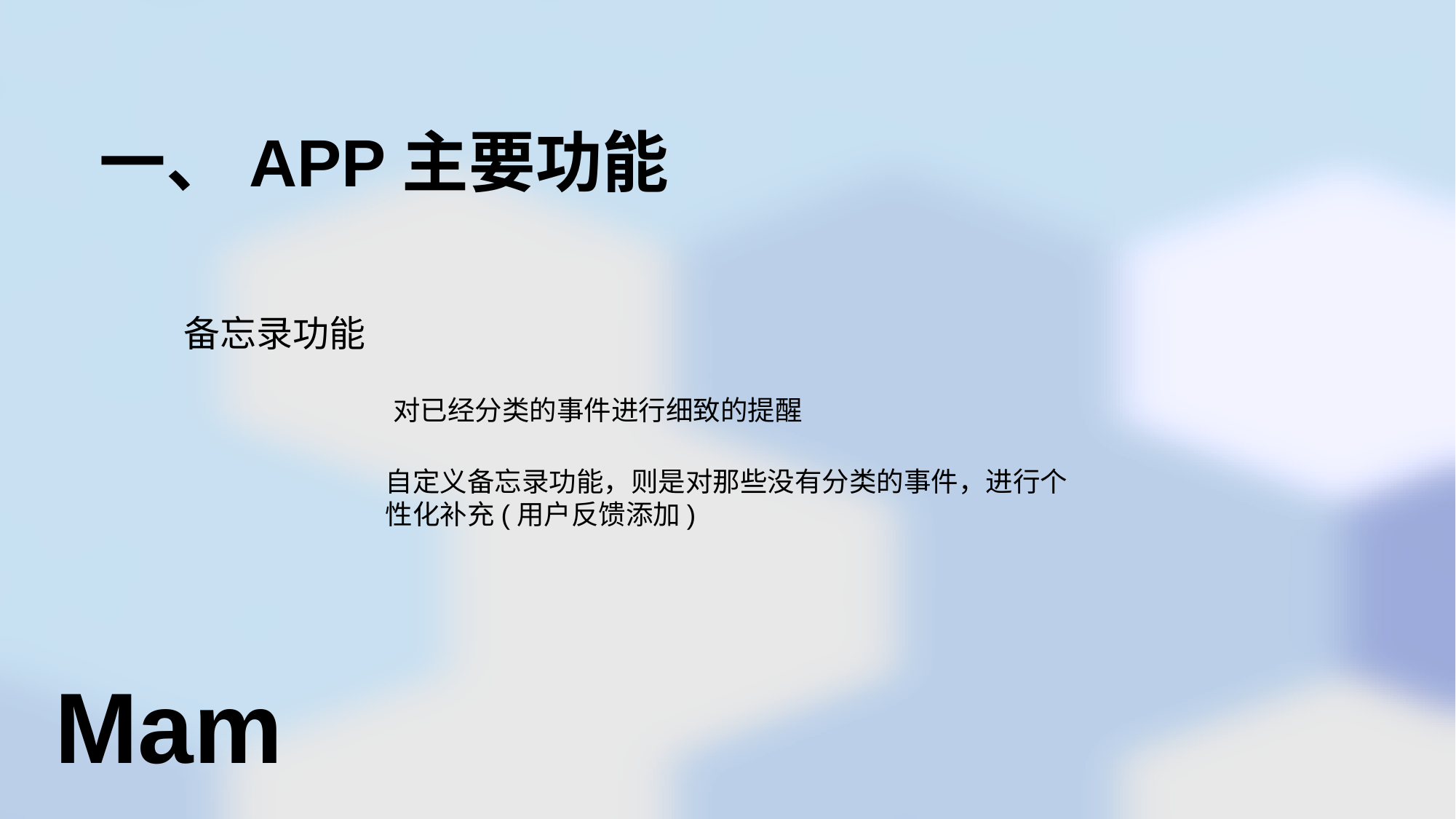

一、APP主要功能
备忘录功能
对已经分类的事件进行细致的提醒
自定义备忘录功能，则是对那些没有分类的事件，进行个性化补充(用户反馈添加)
Mamo